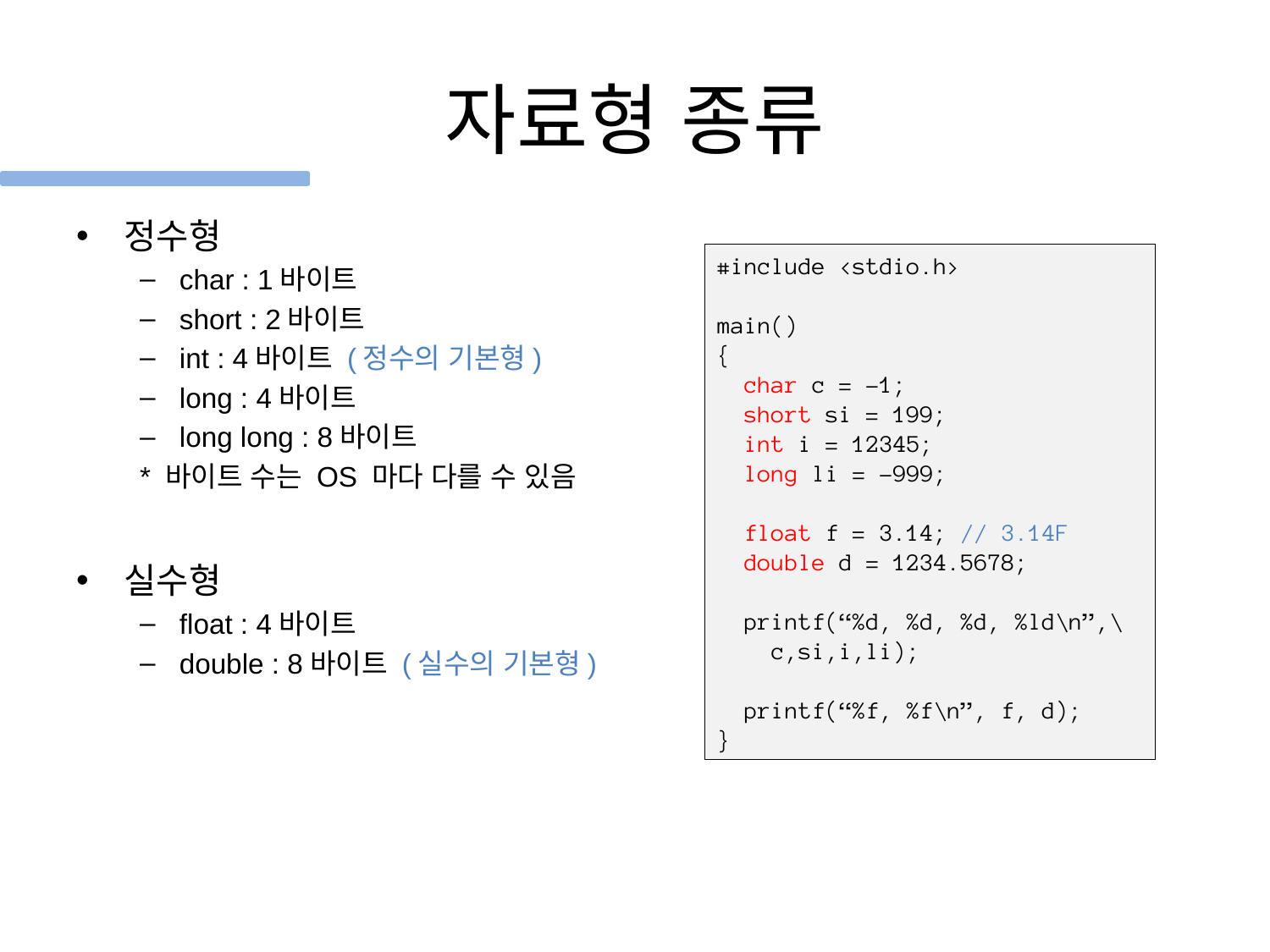

# 자료형 종류

정수형
char : 1바이트
short : 2바이트
int : 4바이트 (정수의 기본형)
long : 4바이트
long long : 8바이트
* 바이트 수는 OS 마다 다를 수 있음

실수형
float : 4바이트
double : 8바이트 (실수의 기본형)
#include <stdio.h>

main()
{
  char c = -1;
  short si = 199;
  int i = 12345;
  long li = -999;

  float f = 3.14; // 3.14F
  double d = 1234.5678;

  printf(“%d, %d, %d, %ld\n”,\
    c,si,i,li);

  printf(“%f, %f\n”, f, d);
}